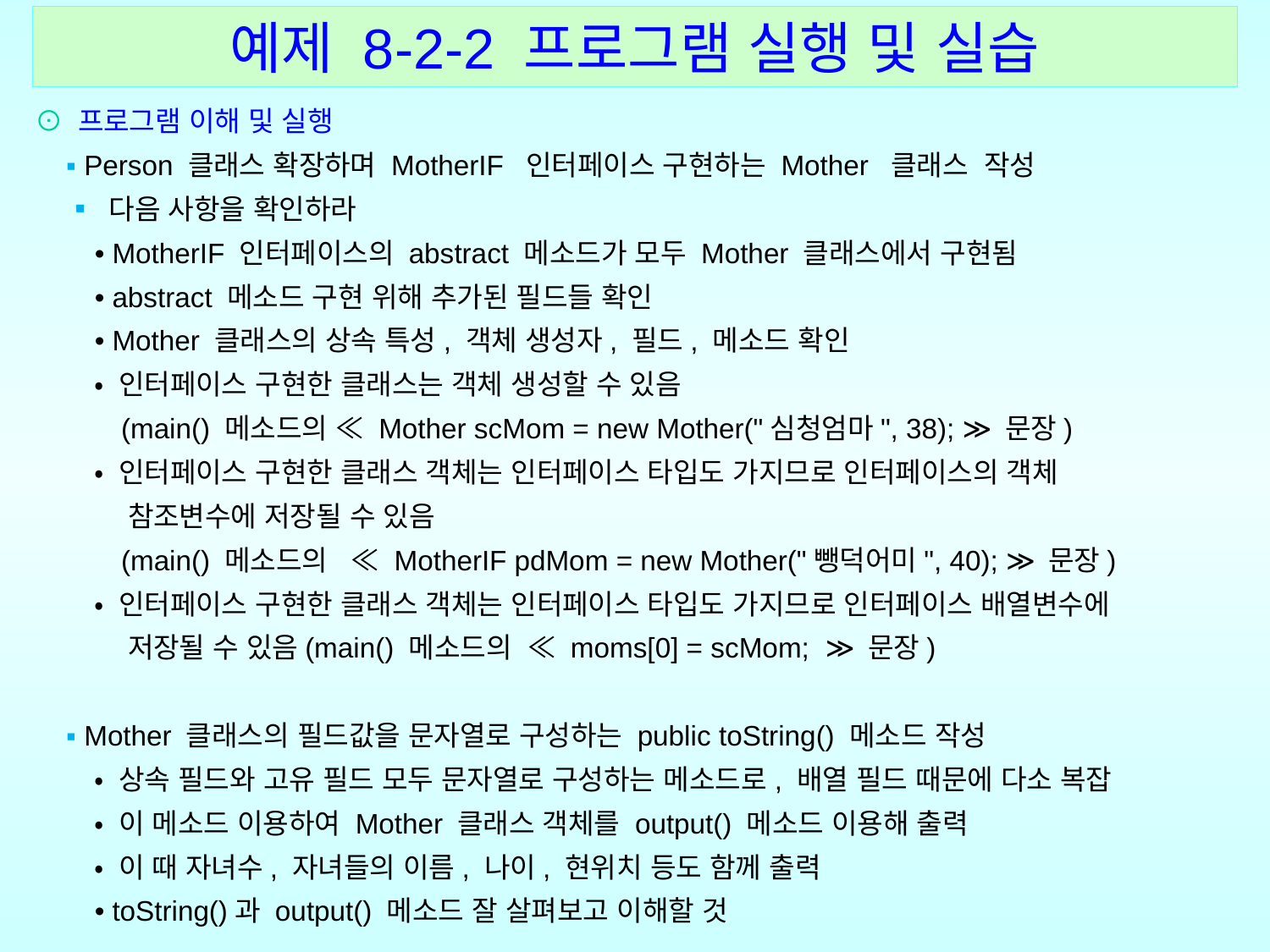

예제 8-2-2 프로그램 실행 및 실습
⊙ 프로그램 이해 및 실행
    ▪ Person 클래스 확장하며 MotherIF  인터페이스 구현하는 Mother  클래스  작성
    ▪ 다음 사항을 확인하라
        • MotherIF 인터페이스의 abstract 메소드가 모두 Mother 클래스에서 구현됨
        • abstract 메소드 구현 위해 추가된 필드들 확인
        • Mother 클래스의 상속 특성, 객체 생성자, 필드, 메소드 확인
        • 인터페이스 구현한 클래스는 객체 생성할 수 있음
           (main() 메소드의 ≪ Mother scMom = new Mother("심청엄마", 38); ≫ 문장)
        • 인터페이스 구현한 클래스 객체는 인터페이스 타입도 가지므로 인터페이스의 객체
           참조변수에 저장될 수 있음
           (main() 메소드의   ≪ MotherIF pdMom = new Mother("뺑덕어미", 40); ≫ 문장)
        • 인터페이스 구현한 클래스 객체는 인터페이스 타입도 가지므로 인터페이스 배열변수에
           저장될 수 있음(main() 메소드의  ≪ moms[0] = scMom;  ≫ 문장)

    ▪ Mother 클래스의 필드값을 문자열로 구성하는 public toString() 메소드 작성
        • 상속 필드와 고유 필드 모두 문자열로 구성하는 메소드로, 배열 필드 때문에 다소 복잡
        • 이 메소드 이용하여 Mother 클래스 객체를 output() 메소드 이용해 출력
        • 이 때 자녀수, 자녀들의 이름, 나이, 현위치 등도 함께 출력
        • toString()과 output() 메소드 잘 살펴보고 이해할 것